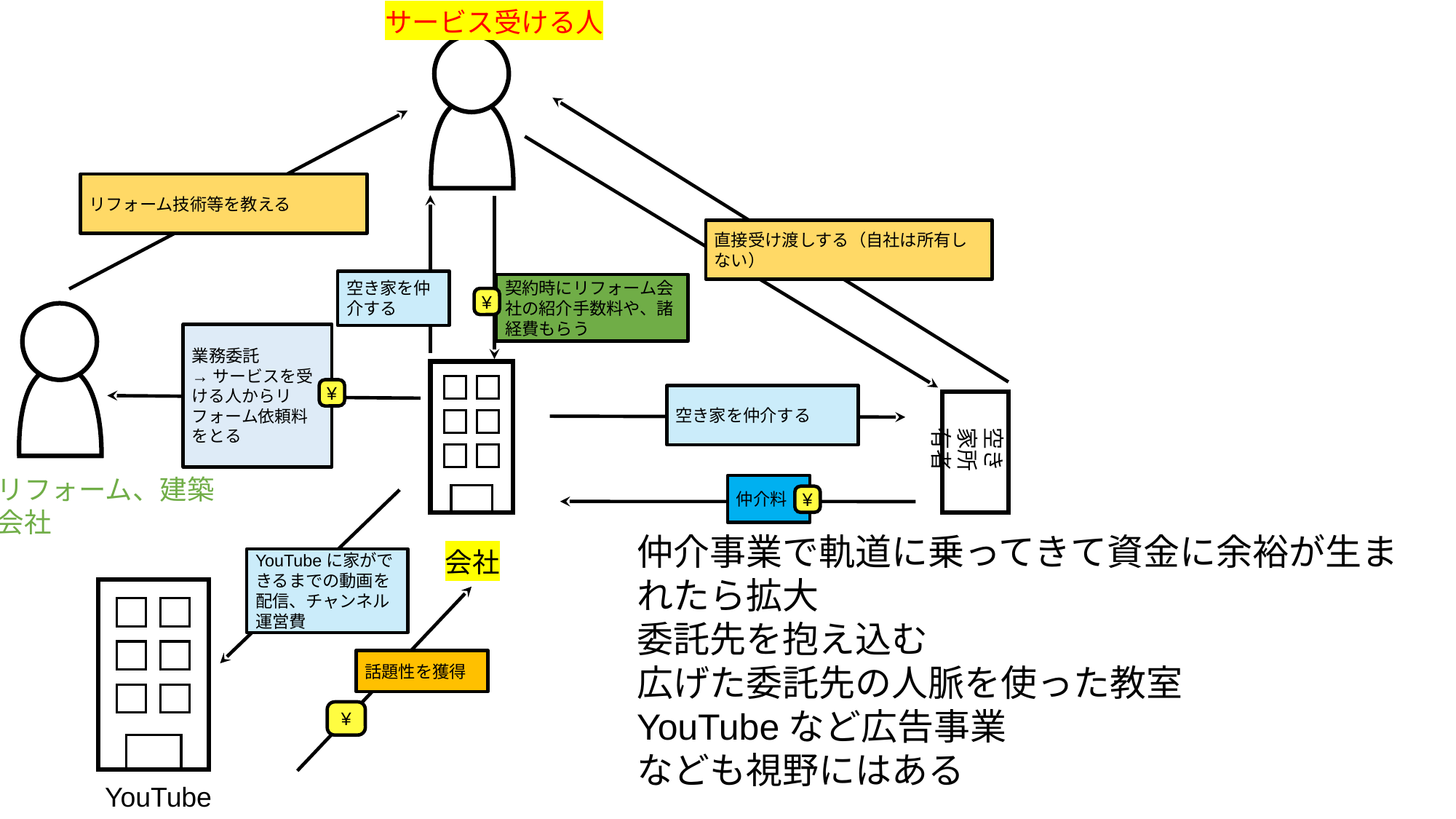

サービス受ける人

リフォーム技術等を教える
直接受け渡しする（自社は所有しない）
空き家を仲介する
契約時にリフォーム会社の紹介手数料や、諸経費もらう
¥

業務委託
→サービスを受ける人からリフォーム依頼料をとる

¥
空き家を仲介する

空き家所有者
リフォーム、建築会社
仲介料
¥
仲介事業で軌道に乗ってきて資金に余裕が生まれたら拡大
委託先を抱え込む
広げた委託先の人脈を使った教室
YouTubeなど広告事業
なども視野にはある

会社
YouTubeに家ができるまでの動画を配信、チャンネル運営費

話題性を獲得
¥
YouTube